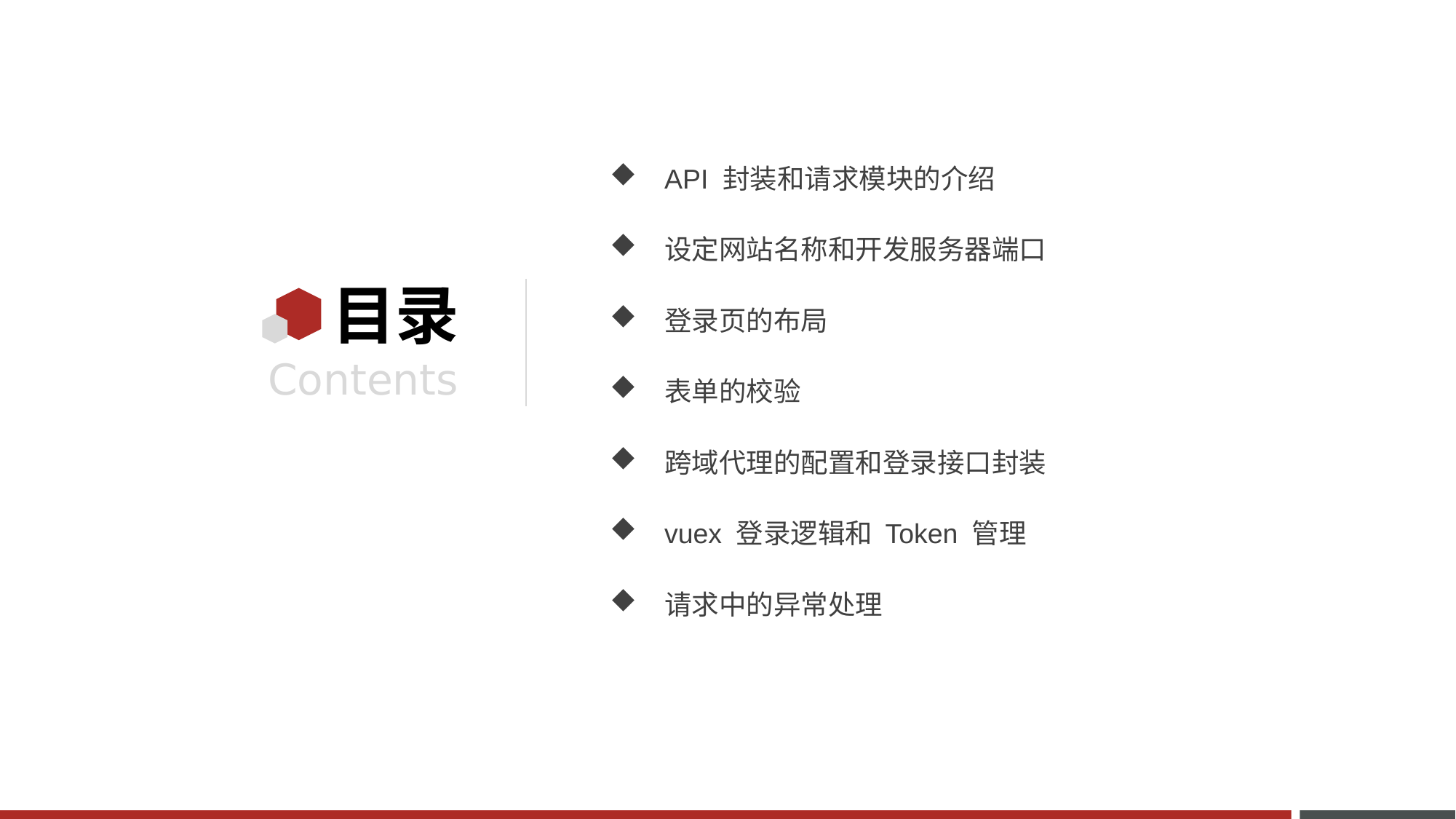

API 封装和请求模块的介绍
设定网站名称和开发服务器端口
登录页的布局
表单的校验
跨域代理的配置和登录接口封装
vuex 登录逻辑和 Token 管理
请求中的异常处理